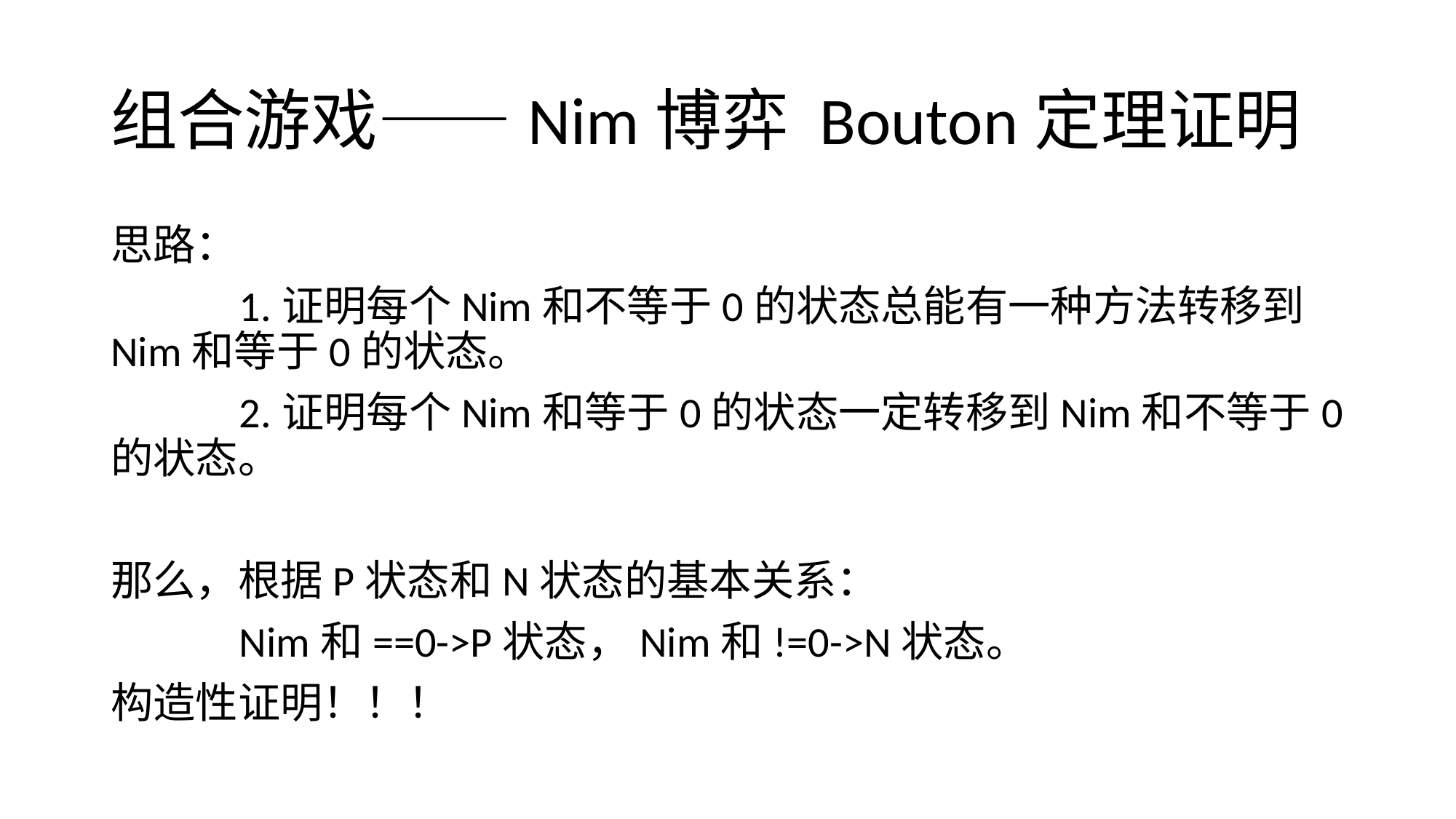

# 组合游戏——Nim博弈 Bouton定理证明
思路：
	  1.证明每个Nim和不等于0的状态总能有一种方法转移到Nim和等于0的状态。
	  2.证明每个Nim和等于0的状态一定转移到Nim和不等于0的状态。

那么，根据P状态和N状态的基本关系：
	  Nim和==0->P状态，Nim和!=0->N状态。
构造性证明！！！